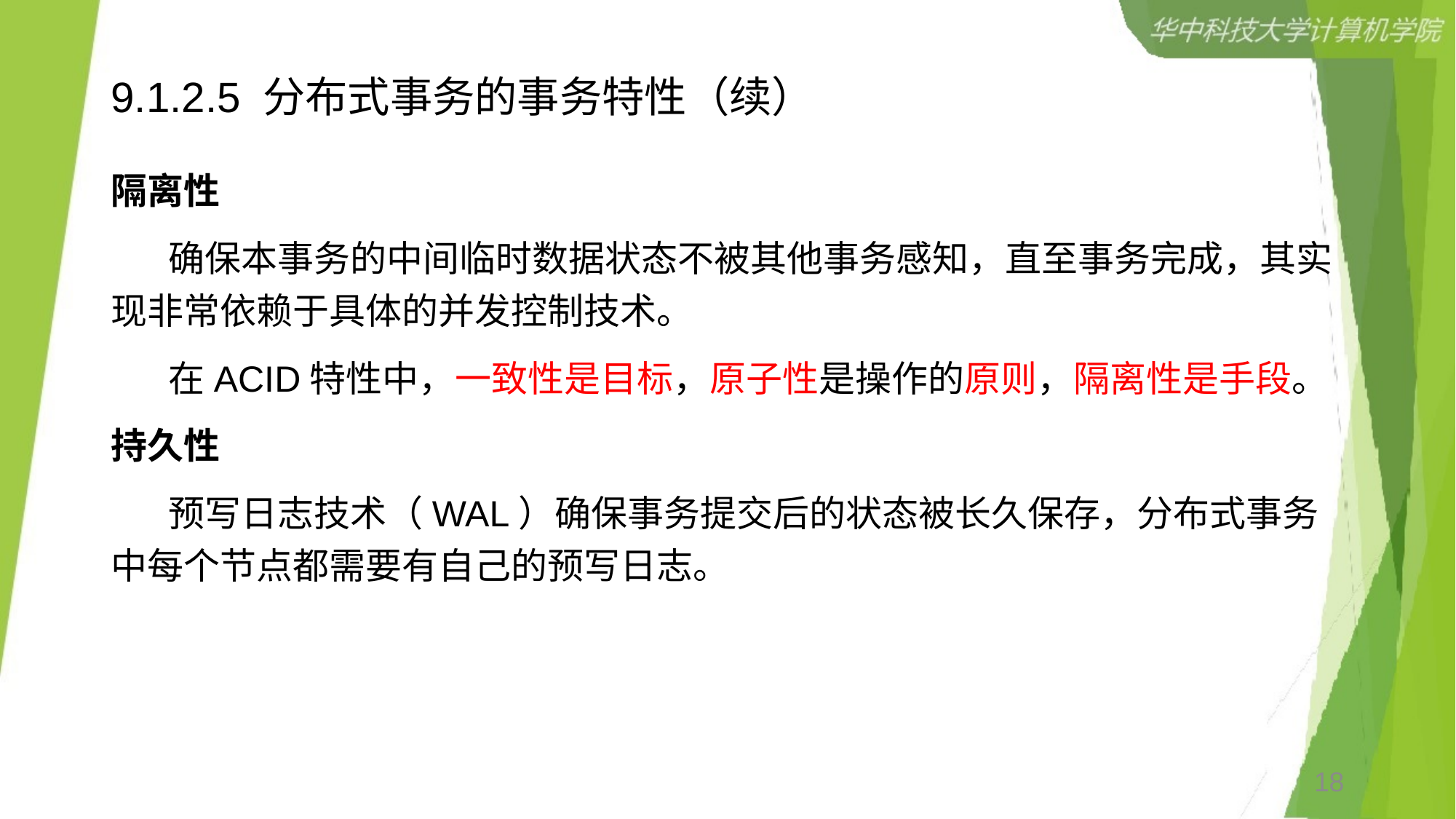

# 9.1.2.5 分布式事务的事务特性（续）
隔离性
      确保本事务的中间临时数据状态不被其他事务感知，直至事务完成，其实现非常依赖于具体的并发控制技术。
      在ACID特性中，一致性是目标，原子性是操作的原则，隔离性是手段。
持久性
      预写日志技术（WAL）确保事务提交后的状态被长久保存，分布式事务中每个节点都需要有自己的预写日志。
18